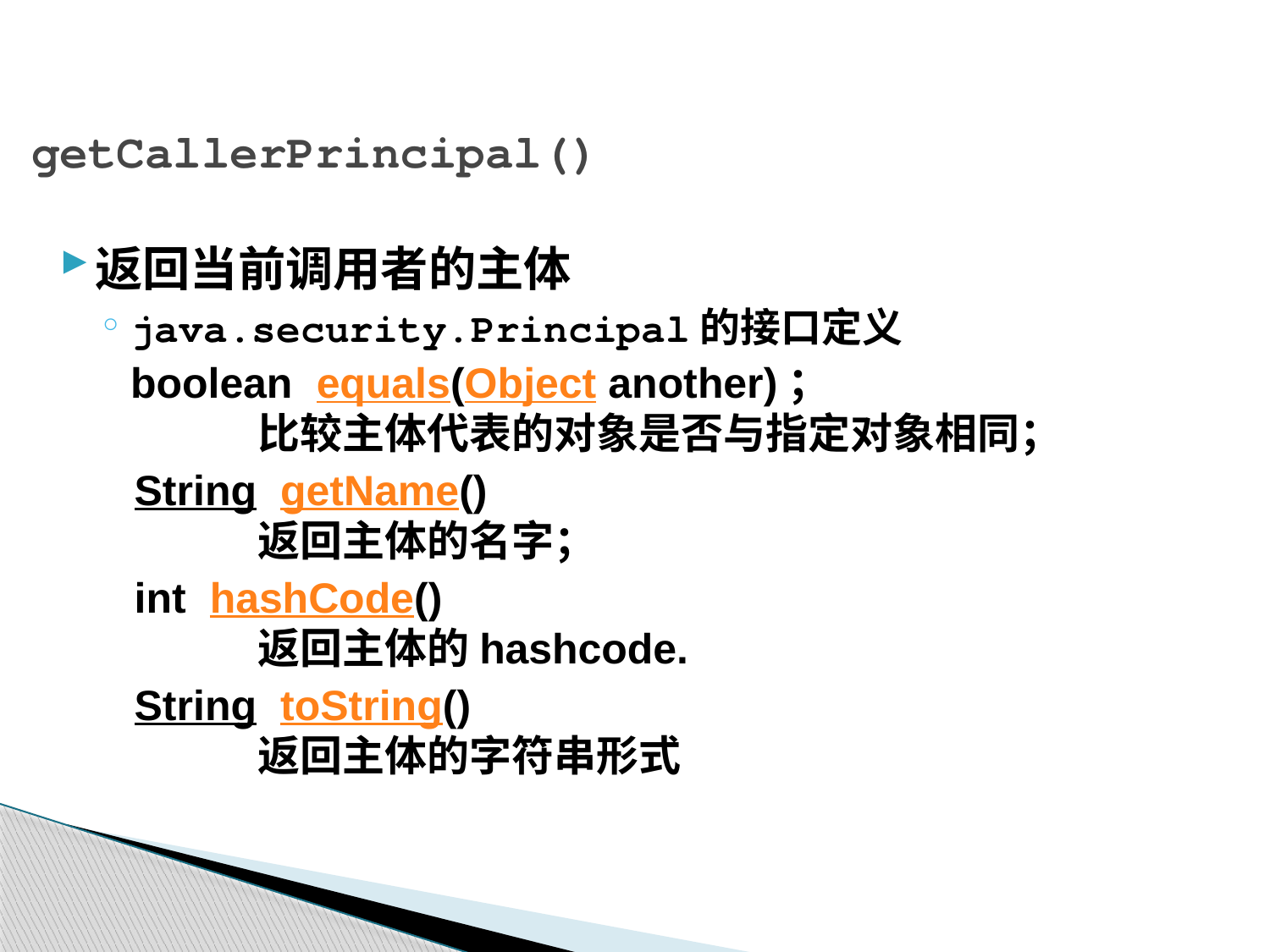

# getCallerPrincipal()
返回当前调用者的主体
java.security.Principal的接口定义
	boolean  equals(Object another)；
	比较主体代表的对象是否与指定对象相同；
   String  getName()
	返回主体的名字；
   int  hashCode()
	返回主体的hashcode.
   String  toString()
	返回主体的字符串形式